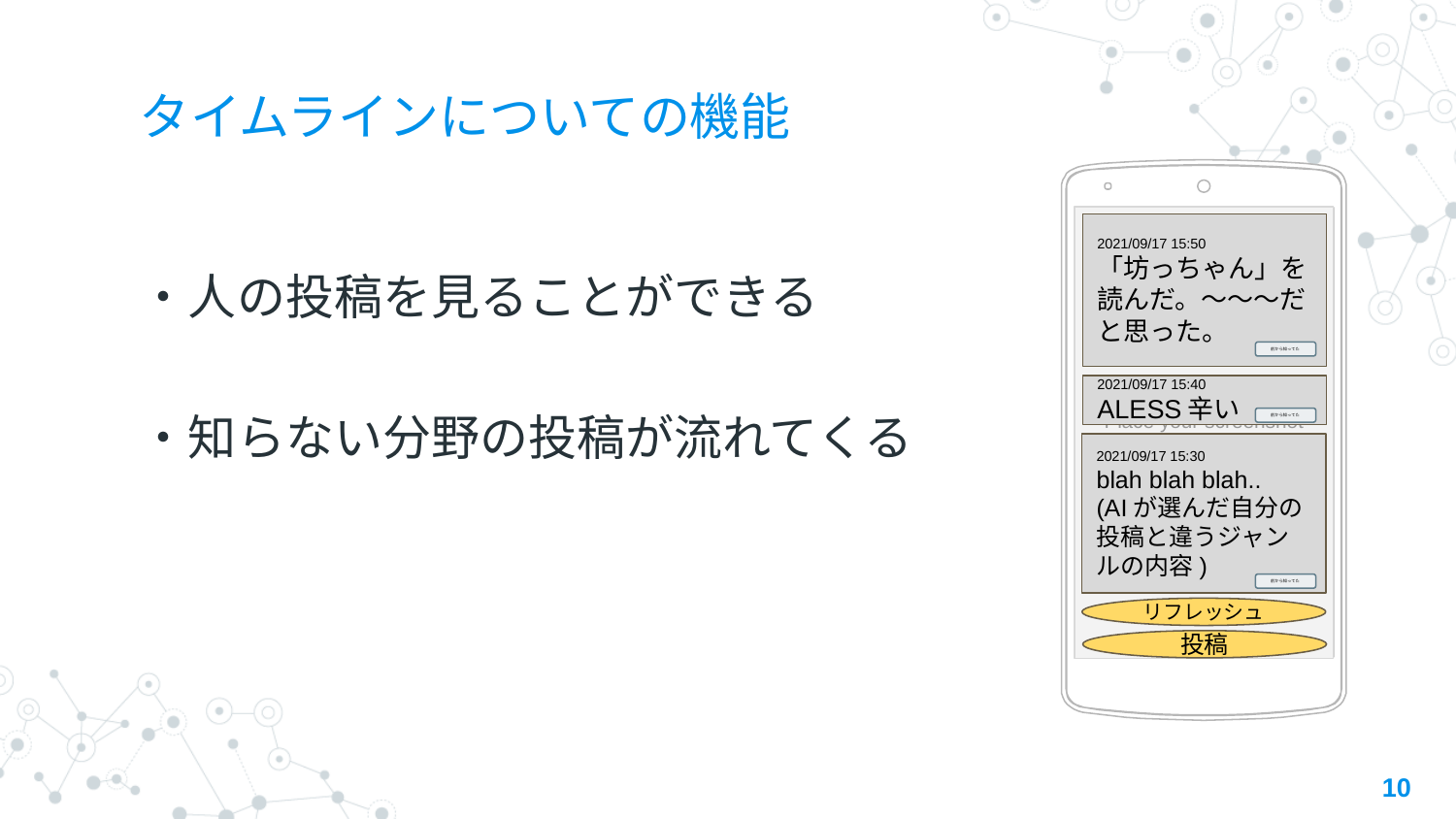

# タイムラインについての機能

Place your screenshot here

・人の投稿を見ることができる

・知らない分野の投稿が流れてくる
2021/09/17 15:50
「坊っちゃん」を読んだ。〜〜〜だと思った。
前から知ってた
2021/09/17 15:40
ALESS辛い
前から知ってた
2021/09/17 15:30
blah blah blah..
(AIが選んだ自分の投稿と違うジャンルの内容)
前から知ってた
リフレッシュ
投稿
10